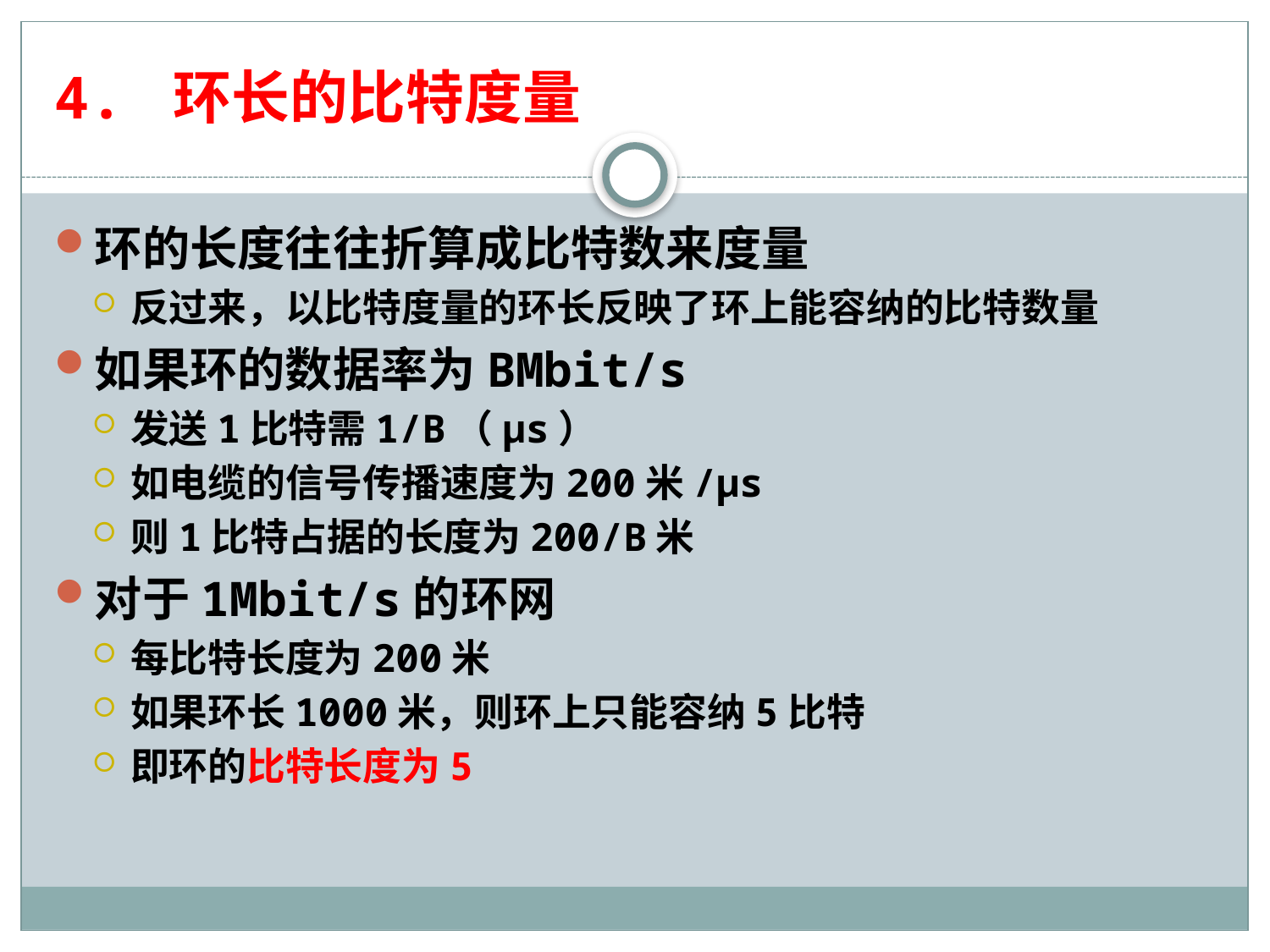

# 4. 环长的比特度量
环的长度往往折算成比特数来度量
反过来，以比特度量的环长反映了环上能容纳的比特数量
如果环的数据率为BMbit/s
发送1比特需1/B（μs）
如电缆的信号传播速度为200米/μs
则1比特占据的长度为200/B米
对于1Mbit/s的环网
每比特长度为200米
如果环长1000米，则环上只能容纳5比特
即环的比特长度为5